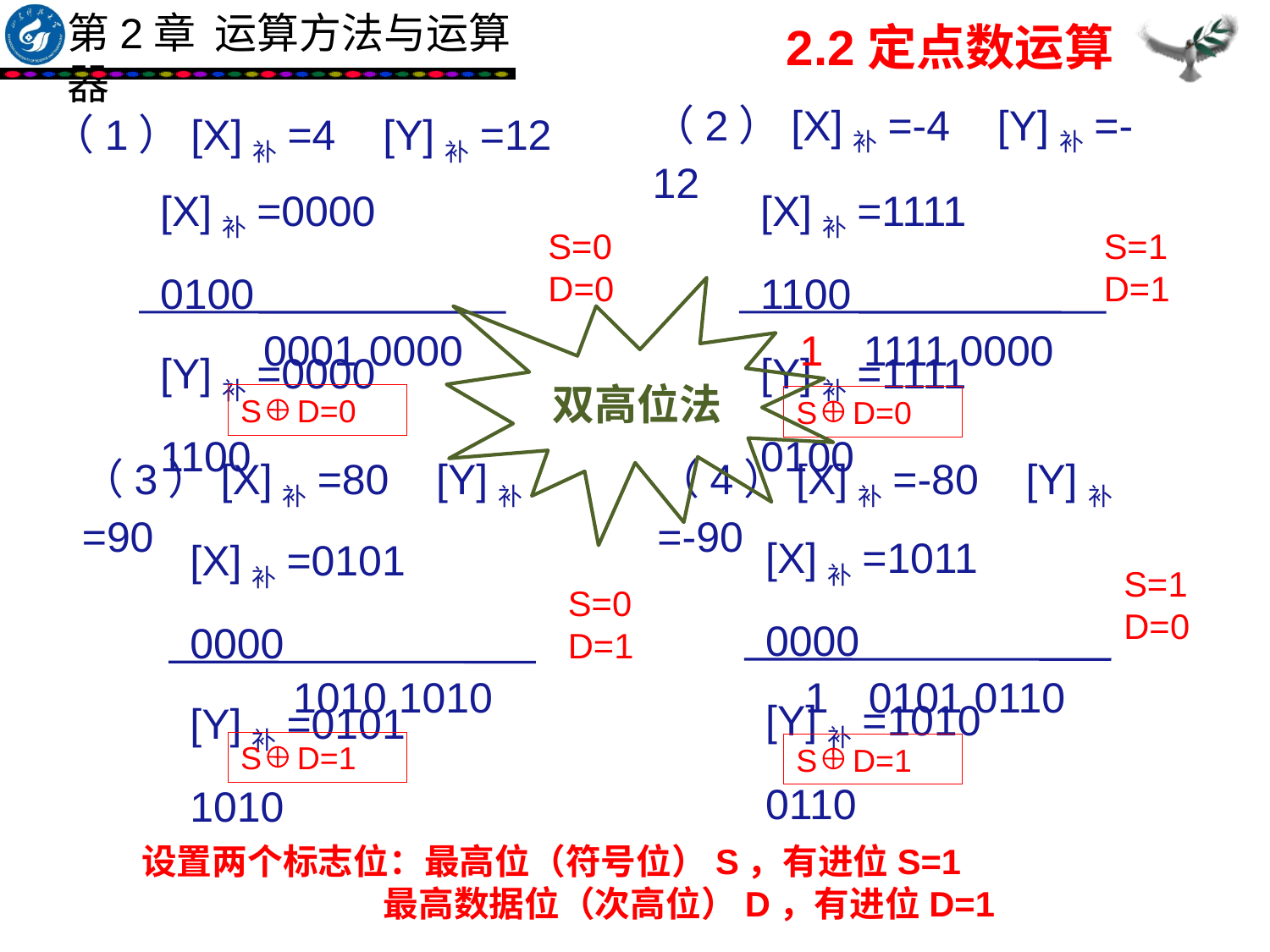

2.2定点数运算
（2）[X]补=-4    [Y]补=-12
（1）[X]补=4    [Y]补=12
[X]补=0000 0100
[Y]补=0000 1100
[X]补=1111 1100
[Y]补=1111 0100
S=0
D=0
S=1
D=1
双高位法
0001 0000
1
1111 0000
S    D=0

S    D=0

（3）[X]补=80    [Y]补=90
（4）[X]补=-80    [Y]补=-90
[X]补=1011 0000
[Y]补=1010 0110
[X]补=0101 0000
[Y]补=0101 1010
S=1
D=0
S=0
D=1
1010 1010
1
0101 0110
S    D=1

S    D=1

设置两个标志位：最高位（符号位）S，有进位S=1
                             最高数据位（次高位）D，有进位D=1